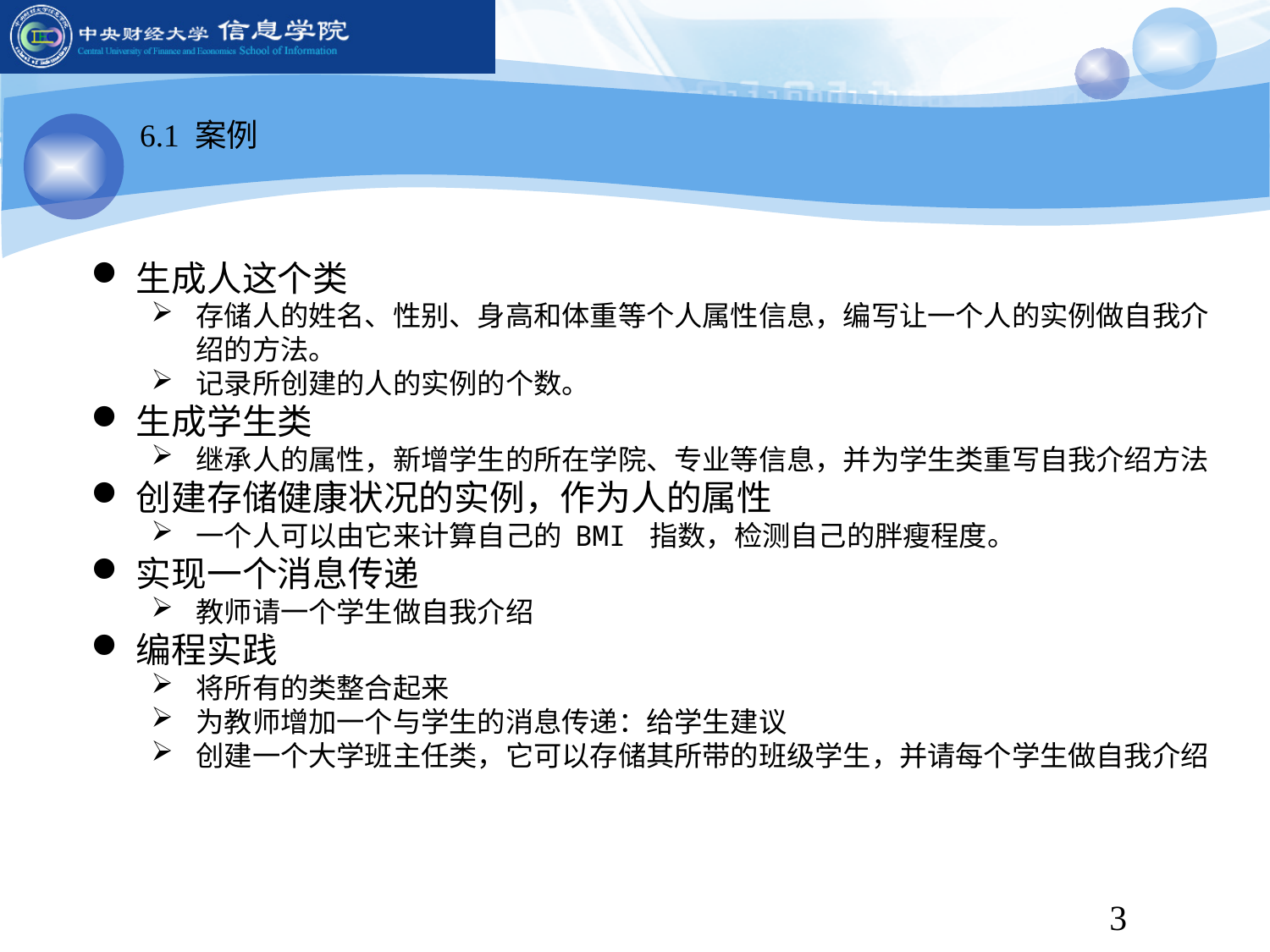

6.1 案例
生成人这个类
存储人的姓名、性别、身高和体重等个人属性信息，编写让一个人的实例做自我介绍的方法。
记录所创建的人的实例的个数。
生成学生类
继承人的属性，新增学生的所在学院、专业等信息，并为学生类重写自我介绍方法
创建存储健康状况的实例，作为人的属性
一个人可以由它来计算自己的 BMI 指数，检测自己的胖瘦程度。
实现一个消息传递
教师请一个学生做自我介绍
编程实践
将所有的类整合起来
为教师增加一个与学生的消息传递：给学生建议
创建一个大学班主任类，它可以存储其所带的班级学生，并请每个学生做自我介绍